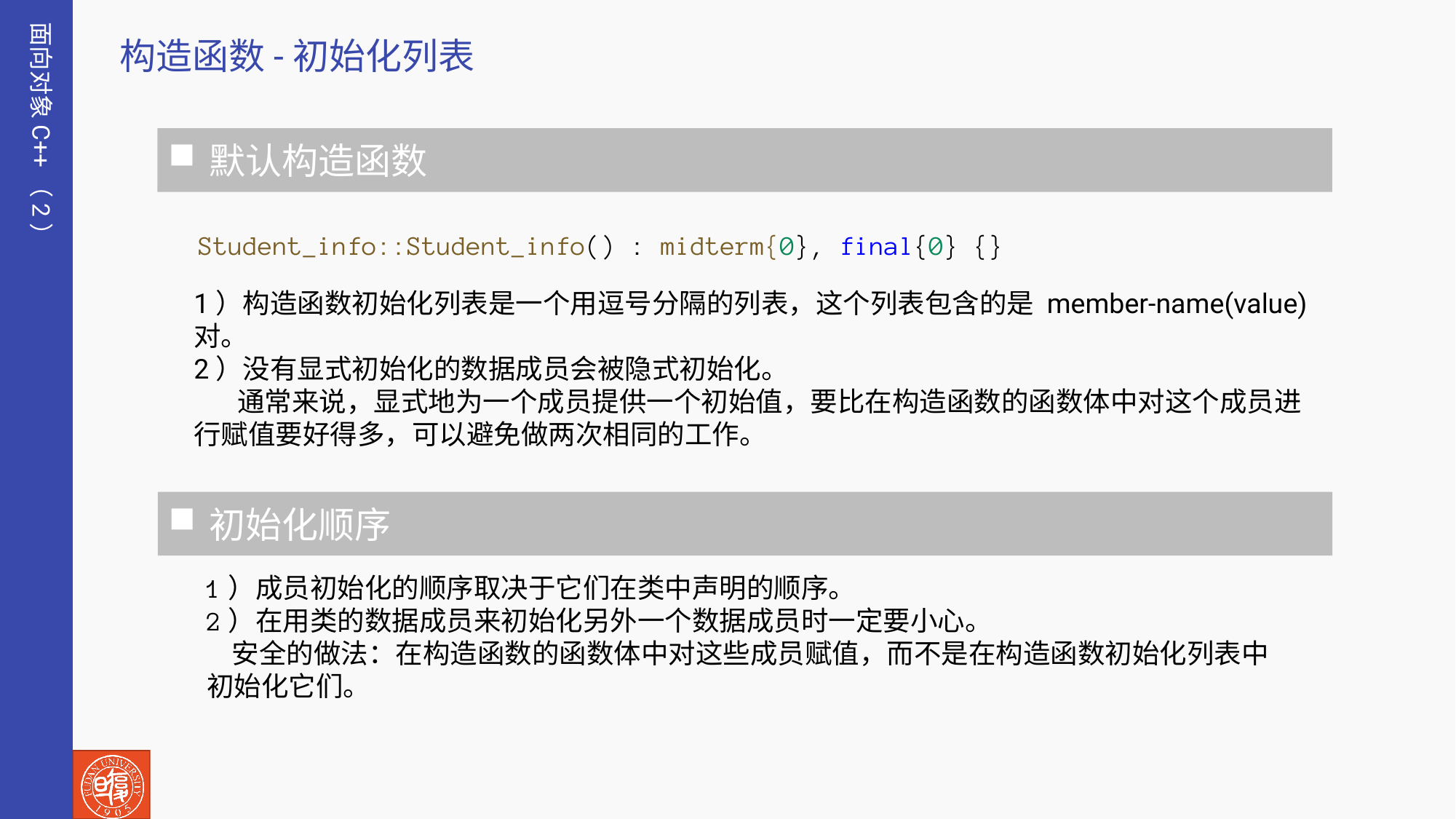

面向对象C++（2）
构造函数-初始化列表
默认构造函数
Student_info::Student_info() : midterm{0}, final{0} {}
1）构造函数初始化列表是一个用逗号分隔的列表，这个列表包含的是 member-name(value)对。
2）没有显式初始化的数据成员会被隐式初始化。
      通常来说，显式地为一个成员提供一个初始值，要比在构造函数的函数体中对这个成员进行赋值要好得多，可以避免做两次相同的工作。
初始化顺序
1）成员初始化的顺序取决于它们在类中声明的顺序。
2）在用类的数据成员来初始化另外一个数据成员时一定要小心。
   安全的做法：在构造函数的函数体中对这些成员赋值，而不是在构造函数初始化列表中初始化它们。